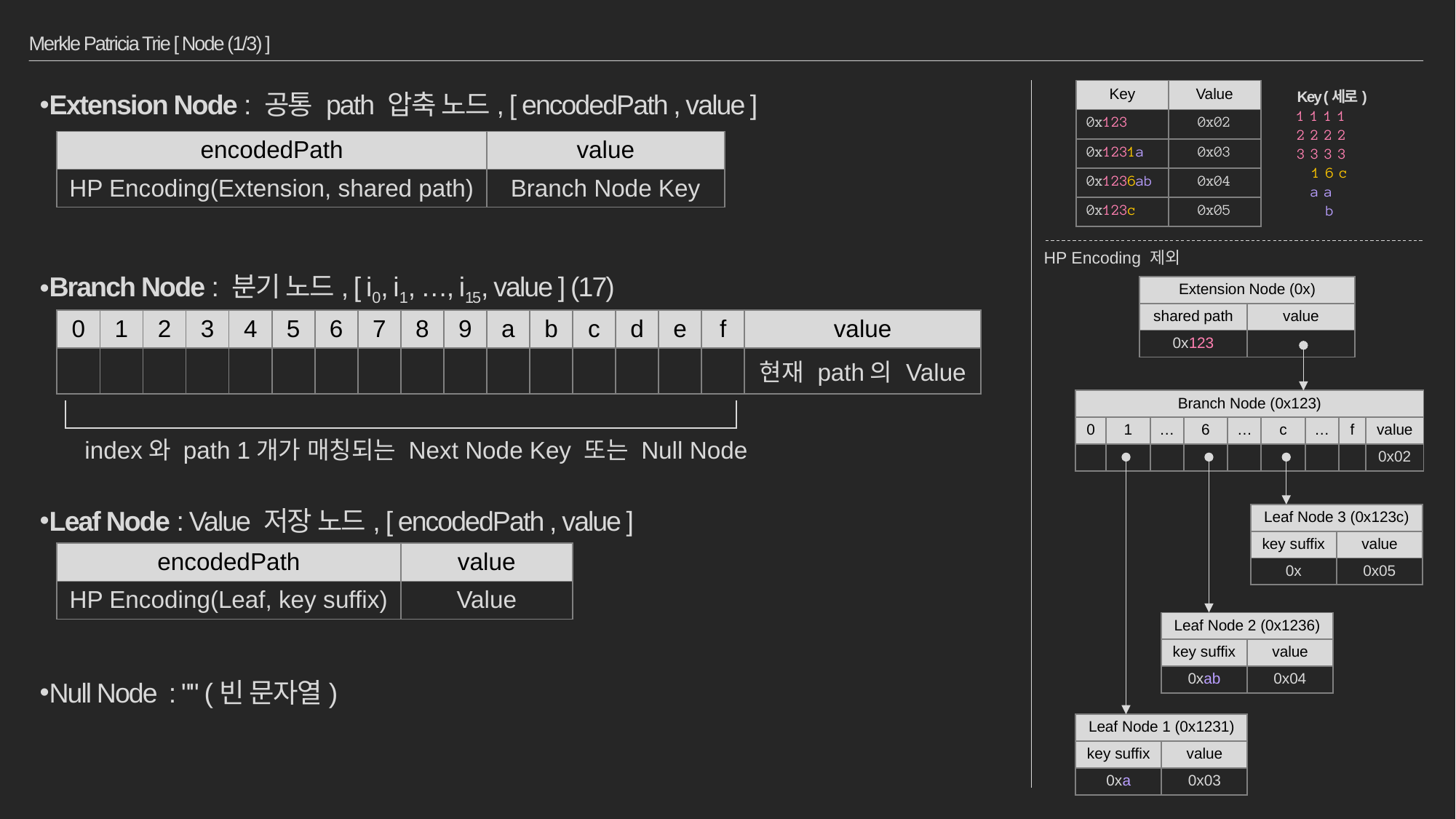

# Merkle Patricia Trie [ Node (1/3) ]

| Key | Value |
| --- | --- |
| 0x123 | 0x02 |
| 0x1231a | 0x03 |
| 0x1236ab | 0x04 |
| 0x123c | 0x05 |
Key (세로)
1 1 1 1
2 2 2 2
3 3 3 3
  1 6 c
  a a
    b
Extension Node : 공통 path 압축 노드, [ encodedPath , value ]

Branch Node : 분기 노드, [ i0, i1, …, i15, value ] (17)

Leaf Node : Value 저장 노드, [ encodedPath , value ]

Null Node  : "" (빈 문자열)
| encodedPath | value |
| --- | --- |
| HP Encoding(Extension, shared path) | Branch Node Key |
HP Encoding 제외
| Extension Node (0x) |  |
| --- | --- |
| shared path | value |
| 0x123 |  |
| 0 | 1 | 2 | 3 | 4 | 5 | 6 | 7 | 8 | 9 | a | b | c | d | e | f | value |
| --- | --- | --- | --- | --- | --- | --- | --- | --- | --- | --- | --- | --- | --- | --- | --- | --- |
|  |  |  |  |  |  |  |  |  |  |  |  |  |  |  |  | 현재 path의 Value |
| Branch Node (0x123) |  |  |  |  |  |  |  |  |
| --- | --- | --- | --- | --- | --- | --- | --- | --- |
| 0 | 1 | … | 6 | … | c | … | f | value |
|  |  |  |  |  |  |  |  | 0x02 |
index와 path 1개가 매칭되는 Next Node Key 또는 Null Node
| Leaf Node 3 (0x123c) |  |
| --- | --- |
| key suffix | value |
| 0x | 0x05 |
| encodedPath | value |
| --- | --- |
| HP Encoding(Leaf, key suffix) | Value |
| Leaf Node 2 (0x1236) |  |
| --- | --- |
| key suffix | value |
| 0xab | 0x04 |
| Leaf Node 1 (0x1231) |  |
| --- | --- |
| key suffix | value |
| 0xa | 0x03 |